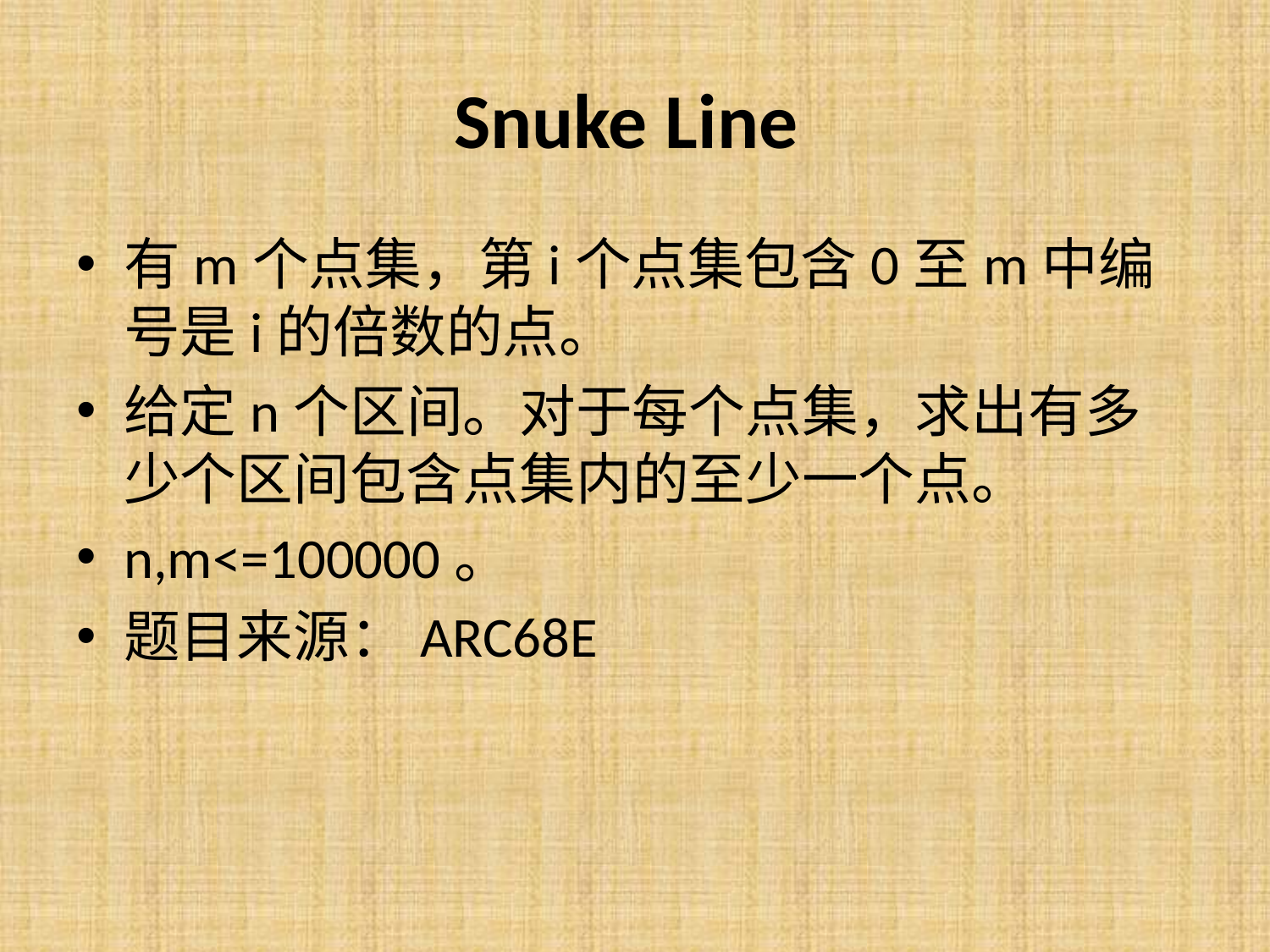

# Snuke Line
有m个点集，第i个点集包含0至m中编号是i的倍数的点。
给定n个区间。对于每个点集，求出有多少个区间包含点集内的至少一个点。
n,m<=100000。
题目来源：ARC68E